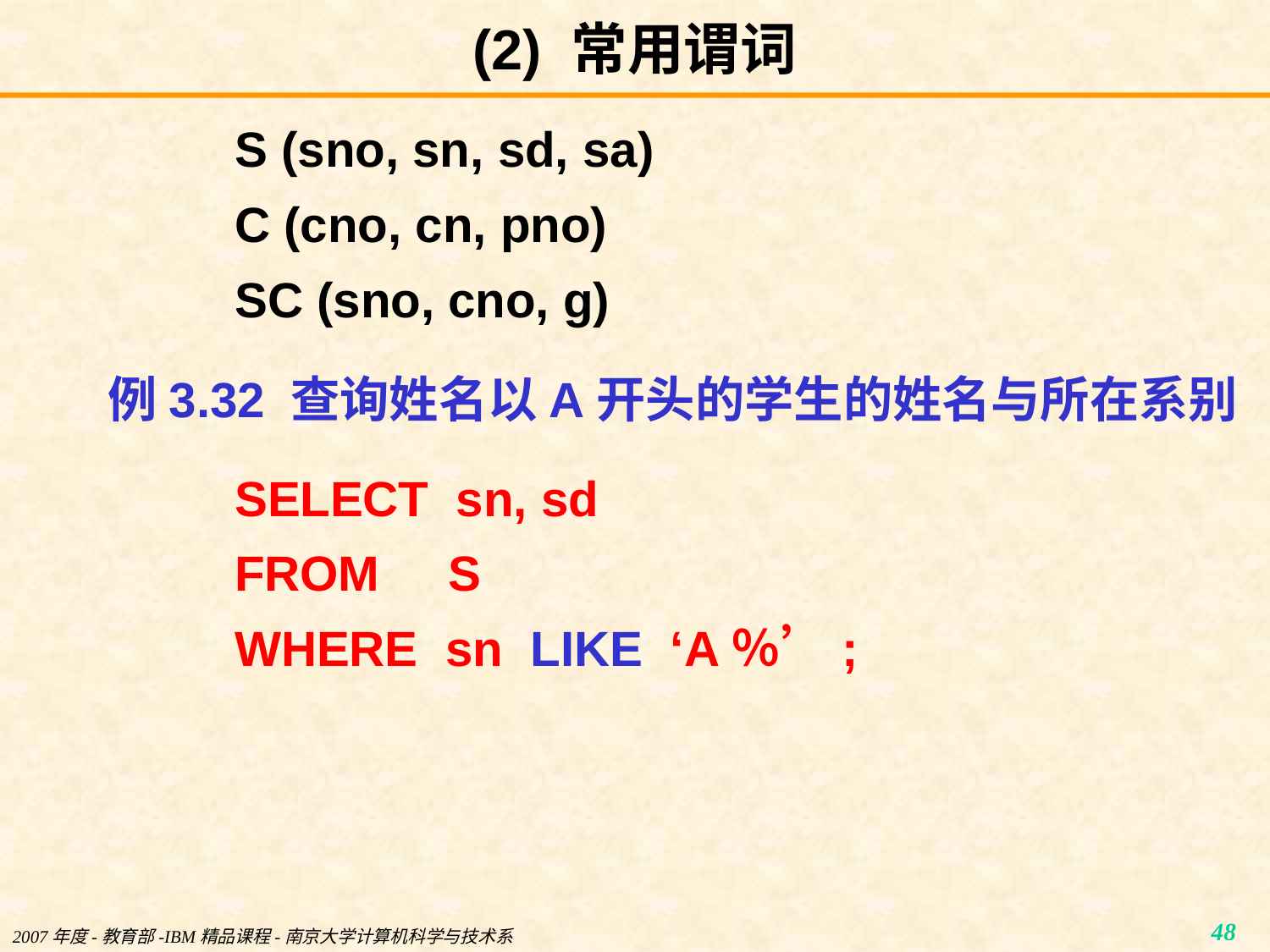

# (2) 常用谓词
S (sno, sn, sd, sa)
C (cno, cn, pno)
SC (sno, cno, g)
例3.32 查询姓名以A开头的学生的姓名与所在系别
SELECT  sn, sd
FROM     S
WHERE  sn  LIKE  ‘A％’;
48
2007年度-教育部-IBM精品课程-南京大学计算机科学与技术系